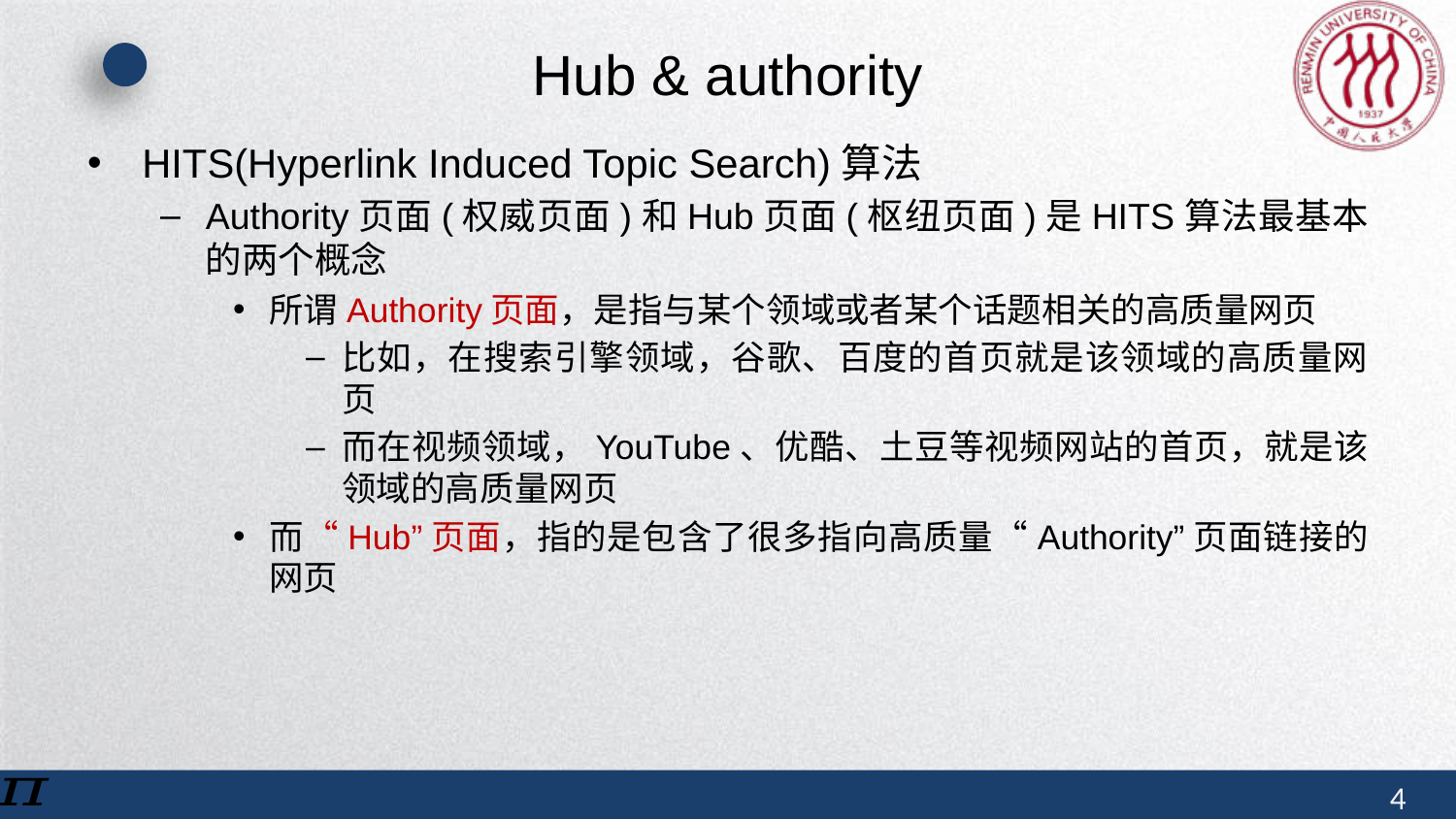

# Hub & authority
HITS(Hyperlink Induced Topic Search)算法
Authority页面(权威页面)和Hub页面(枢纽页面)是HITS算法最基本的两个概念
所谓Authority页面，是指与某个领域或者某个话题相关的高质量网页
比如，在搜索引擎领域，谷歌、百度的首页就是该领域的高质量网页
而在视频领域，YouTube、优酷、土豆等视频网站的首页，就是该领域的高质量网页
而“Hub”页面，指的是包含了很多指向高质量“Authority”页面链接的网页